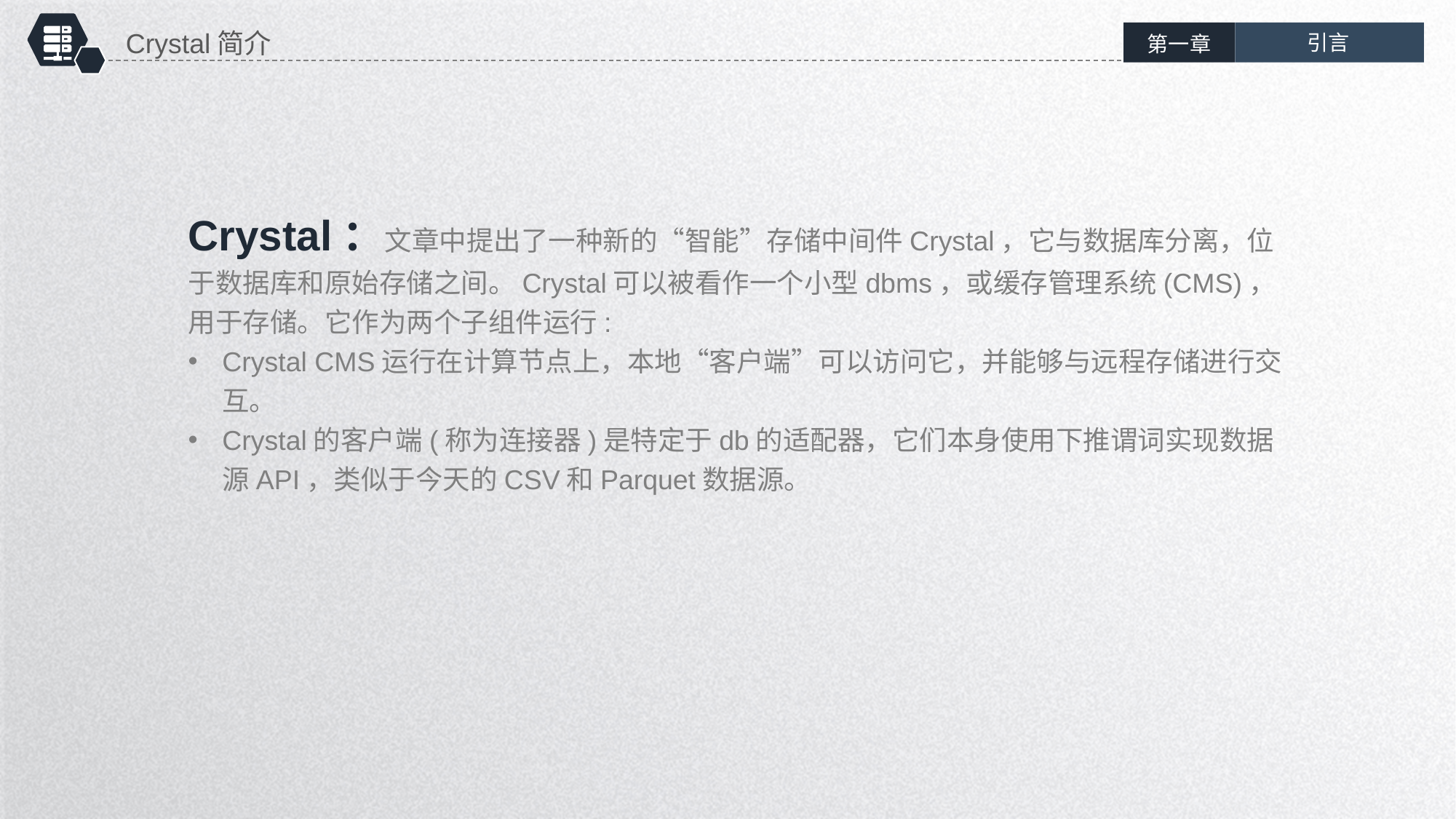

Crystal简介
引言

第一章

Crystal：文章中提出了一种新的“智能”存储中间件Crystal，它与数据库分离，位于数据库和原始存储之间。Crystal可以被看作一个小型dbms，或缓存管理系统(CMS)，用于存储。它作为两个子组件运行:
Crystal CMS运行在计算节点上，本地“客户端”可以访问它，并能够与远程存储进行交互。
Crystal的客户端(称为连接器)是特定于db的适配器，它们本身使用下推谓词实现数据源API，类似于今天的CSV和Parquet数据源。

延时符